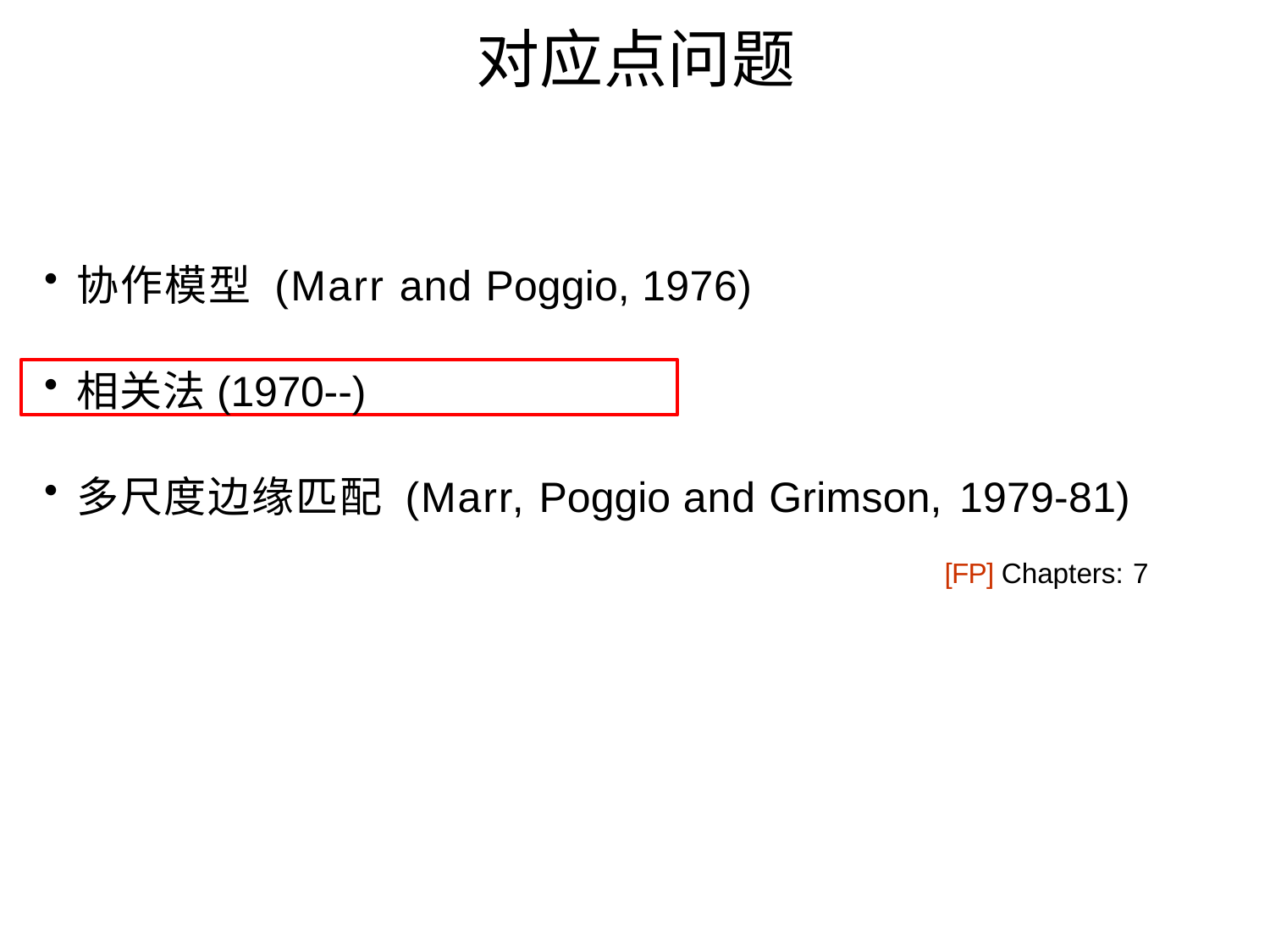

# 对应点问题
协作模型 (Marr and Poggio, 1976)
相关法(1970--)
多尺度边缘匹配 (Marr, Poggio and Grimson, 1979-81)
[FP] Chapters: 7